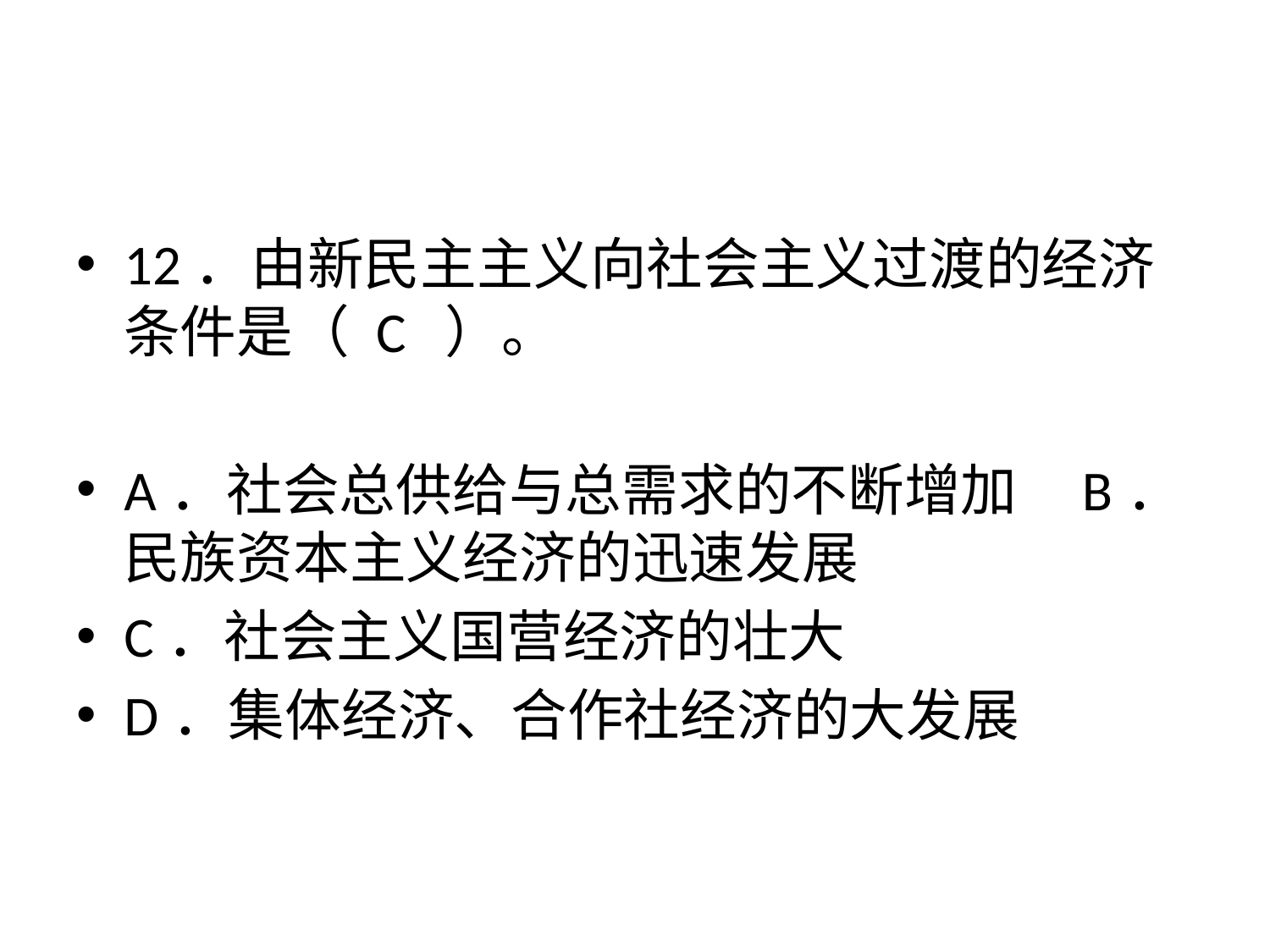

#
12．由新民主主义向社会主义过渡的经济条件是（ C  ）。

A．社会总供给与总需求的不断增加    B．民族资本主义经济的迅速发展
C．社会主义国营经济的壮大
D．集体经济、合作社经济的大发展